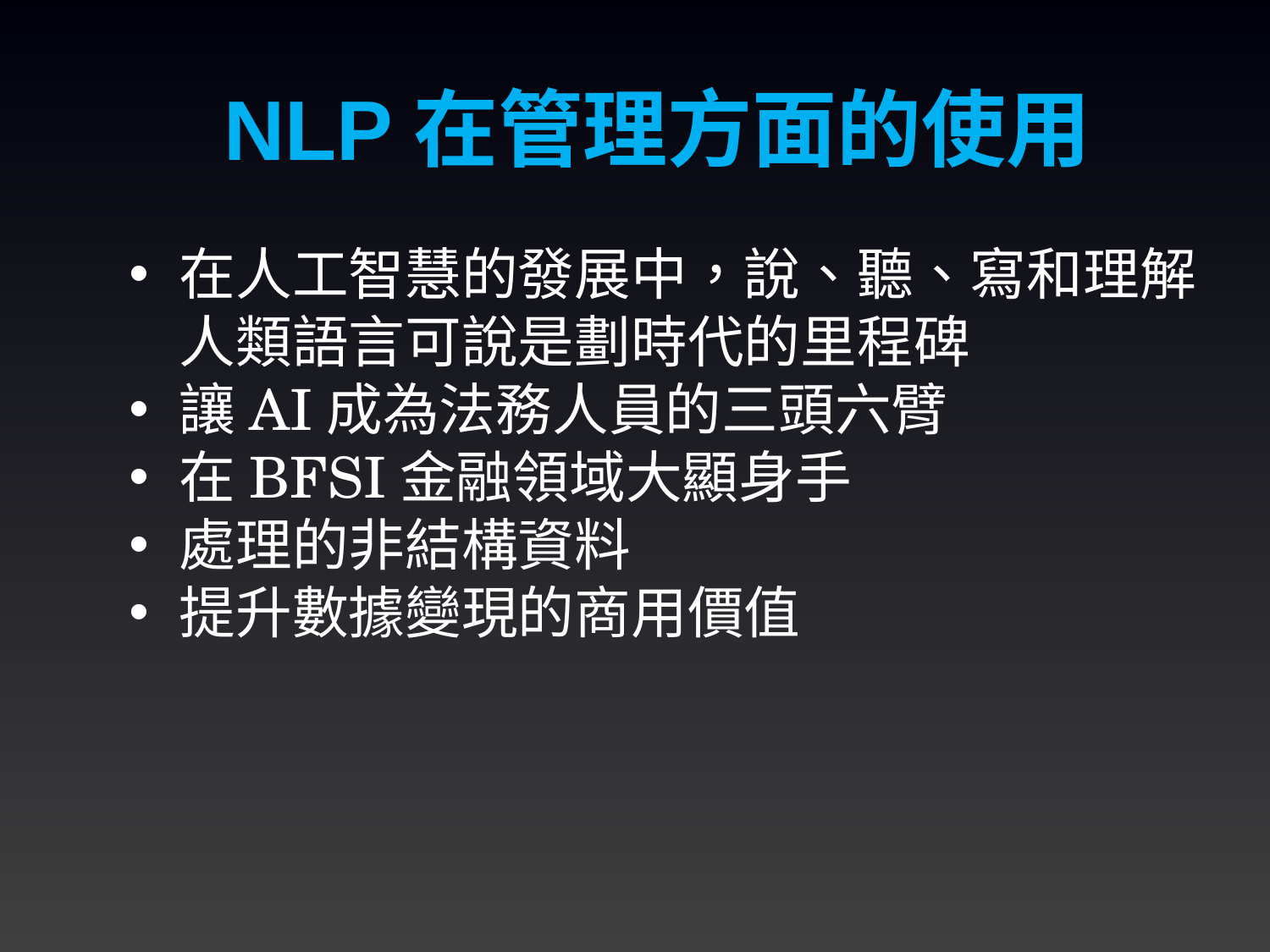

NLP在管理方面的使用
在人工智慧的發展中，說、聽、寫和理解人類語言可說是劃時代的里程碑
讓AI成為法務人員的三頭六臂
在BFSI金融領域大顯身手
處理的非結構資料
提升數據變現的商用價值